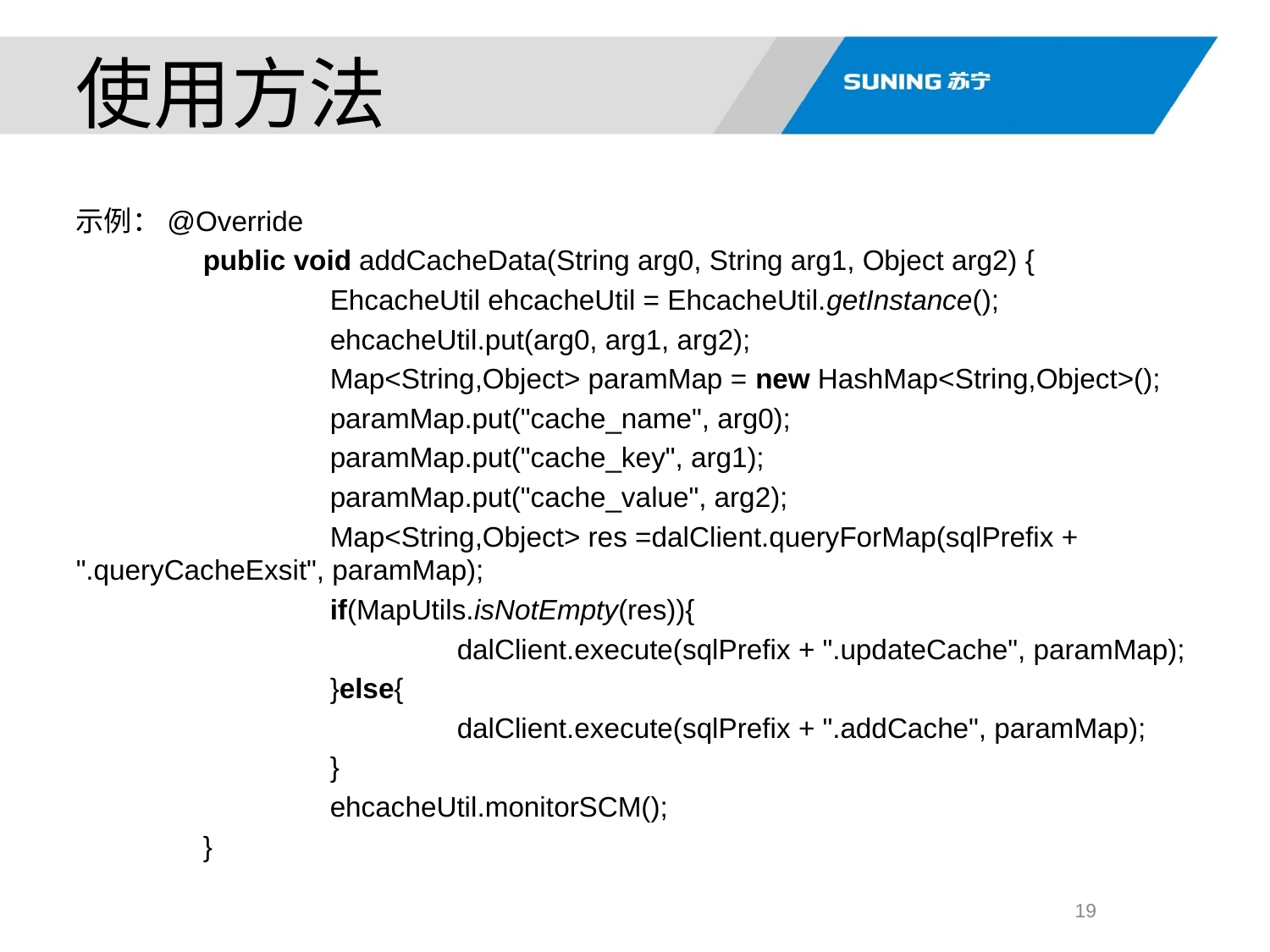

使用方法
示例：@Override
	public void addCacheData(String arg0, String arg1, Object arg2) {
		EhcacheUtil ehcacheUtil = EhcacheUtil.getInstance();
		ehcacheUtil.put(arg0, arg1, arg2);
		Map<String,Object> paramMap = new HashMap<String,Object>();
		paramMap.put("cache_name", arg0);
		paramMap.put("cache_key", arg1);
		paramMap.put("cache_value", arg2);
		Map<String,Object> res =dalClient.queryForMap(sqlPrefix + ".queryCacheExsit", paramMap);
		if(MapUtils.isNotEmpty(res)){
			dalClient.execute(sqlPrefix + ".updateCache", paramMap);
		}else{
			dalClient.execute(sqlPrefix + ".addCache", paramMap);
		}
		ehcacheUtil.monitorSCM();
	}